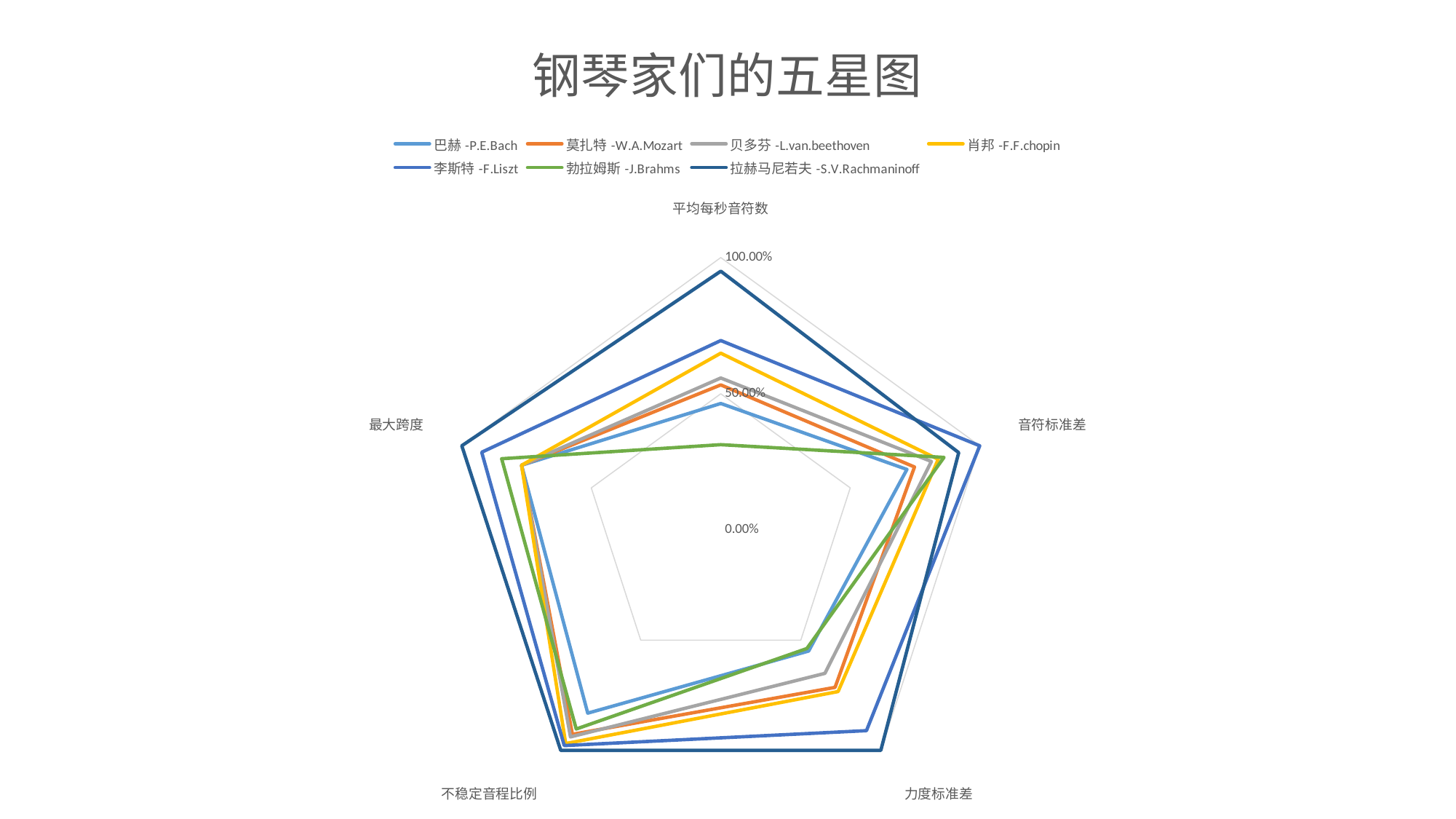

### Chart: 钢琴家们的五星图

| Category | 巴赫-P.E.Bach | 莫扎特-W.A.Mozart | 贝多芬-L.van.beethoven | 肖邦-F.F.chopin | 李斯特-F.Liszt | 勃拉姆斯-J.Brahms | 拉赫马尼若夫-S.V.Rachmaninoff |
|---|---|---|---|---|---|---|---|
| 平均每秒音符数 | 0.46441495778045844 | 0.5325693606755127 | 0.5579010856453559 | 0.6489746682750303 | 0.695416164053076 | 0.31302774427020513 | 0.9499396863691195 |
| 音符标准差 | 0.7189451769604441 | 0.748091603053435 | 0.8133240804996531 | 0.8396946564885496 | 1.0 | 0.8619014573213046 | 0.9188063844552394 |
| 力度标准差 | 0.5492537313432836 | 0.7140298507462687 | 0.6507462686567165 | 0.7331343283582089 | 0.9104477611940298 | 0.537910447761194 | 1.0 |
| 不稳定音程比例 | 0.830988219895288 | 0.9270287958115183 | 0.9389725130890052 | 0.968913612565445 | 0.9780759162303665 | 0.9029777486910995 | 1.0 |
| 最大跨度 | 0.7692307692307693 | 0.7692307692307693 | 0.7692307692307693 | 0.7692307692307693 | 0.9230769230769231 | 0.8461538461538461 | 1.0 |